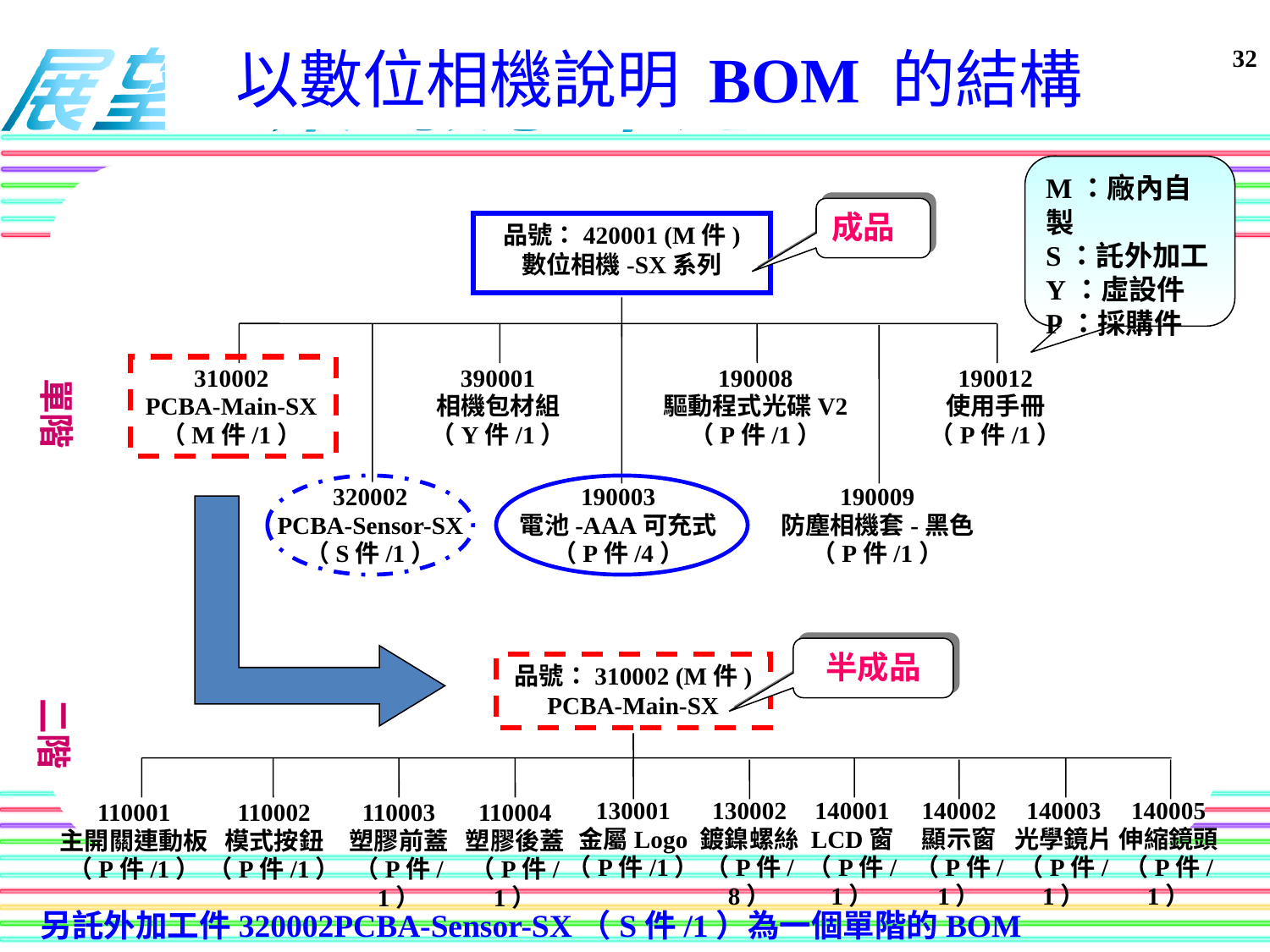

# 以數位相機說明 BOM 的結構
M：廠內自製
S：託外加工
Y：虛設件
P：採購件
成品
品號：420001 (M件)
數位相機-SX系列

310002
PCBA-Main-SX
（M件/1）
390001
相機包材組
（Y件/1）
190008
驅動程式光碟V2
（P件/1）
190012
使用手冊
（P件/1）
單階

320002
PCBA-Sensor-SX
（S件/1）
190003
電池-AAA可充式
（P件/4）
190009
防塵相機套-黑色
（P件/1）

半成品
品號：310002 (M件)
PCBA-Main-SX

二階

130001
金屬Logo
（P件/1）
130002
鍍鎳螺絲
（P件/8）
140001
LCD窗
（P件/1）
140002
顯示窗
（P件/1）
140003
光學鏡片
（P件/1）
140005
伸縮鏡頭
（P件/1）
110001
主開關連動板
（P件/1）
110002
模式按鈕
（P件/1）
110003
塑膠前蓋
（P件/1）
110004
塑膠後蓋
（P件/1）
另託外加工件320002PCBA-Sensor-SX（S件/1）為一個單階的BOM